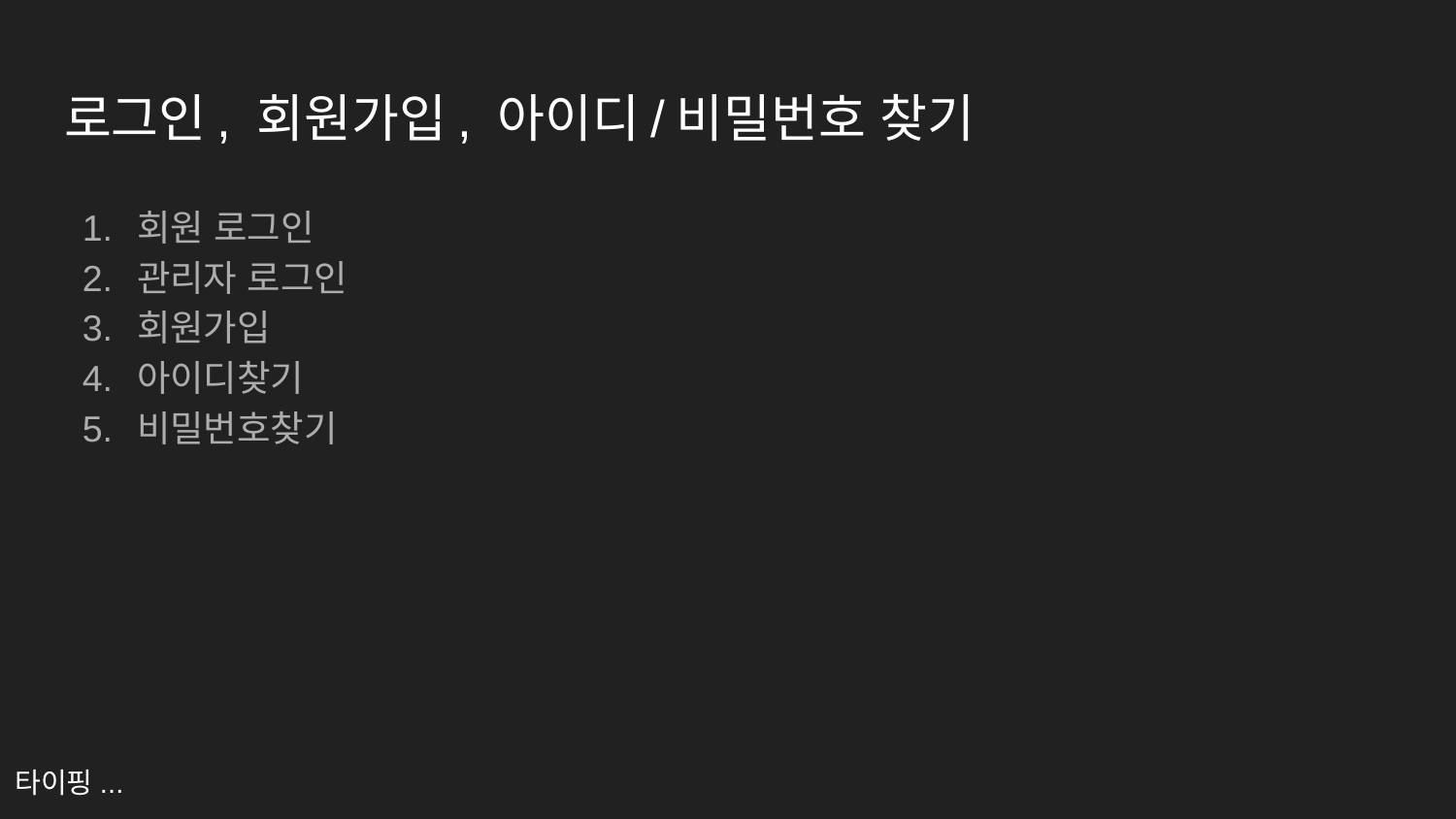

# 로그인, 회원가입, 아이디/비밀번호 찾기
회원 로그인
관리자 로그인
회원가입
아이디찾기
비밀번호찾기

타이핑...